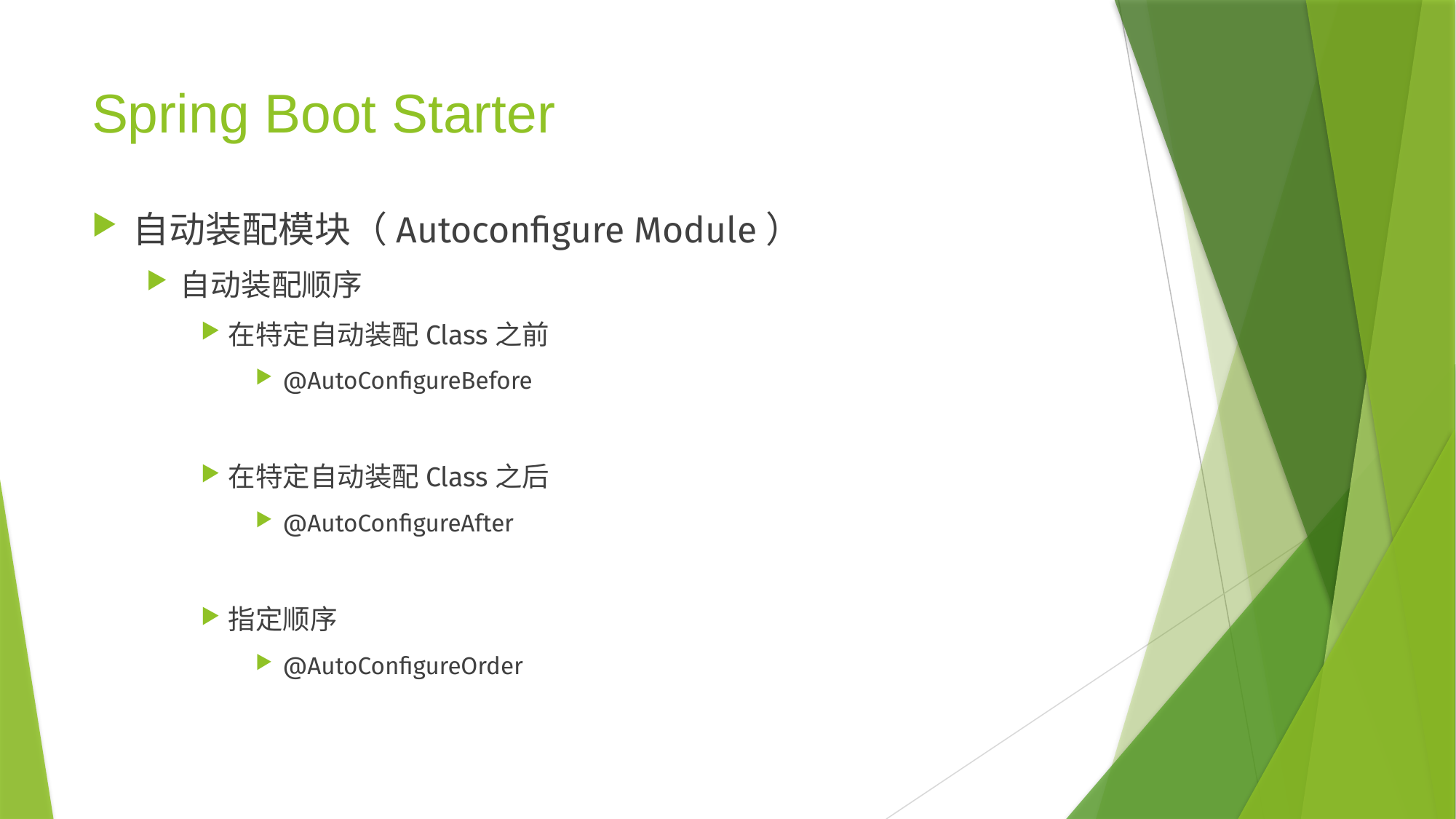

# Spring Boot Starter
自动装配模块（Autoconfigure Module）
自动装配顺序
在特定自动装配Class之前
@AutoConfigureBefore

在特定自动装配Class之后
@AutoConfigureAfter

指定顺序
@AutoConfigureOrder